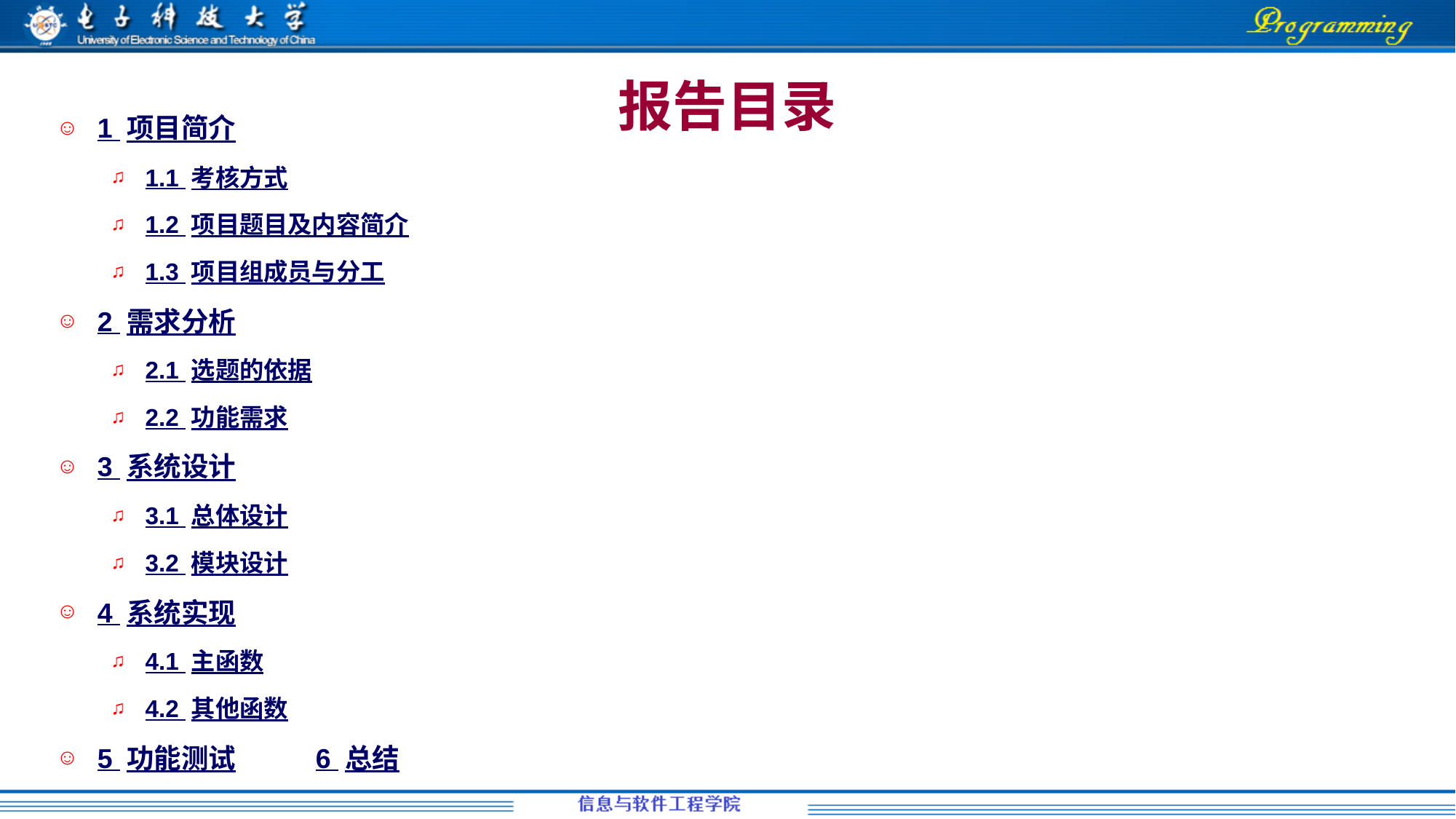

1 项目简介
1.1 考核方式
1.2 项目题目及内容简介
1.3 项目组成员与分工
2 需求分析
2.1 选题的依据
2.2 功能需求
3 系统设计
3.1 总体设计
3.2 模块设计
4 系统实现
4.1 主函数
4.2 其他函数
5 功能测试	6 总结

# 报告目录